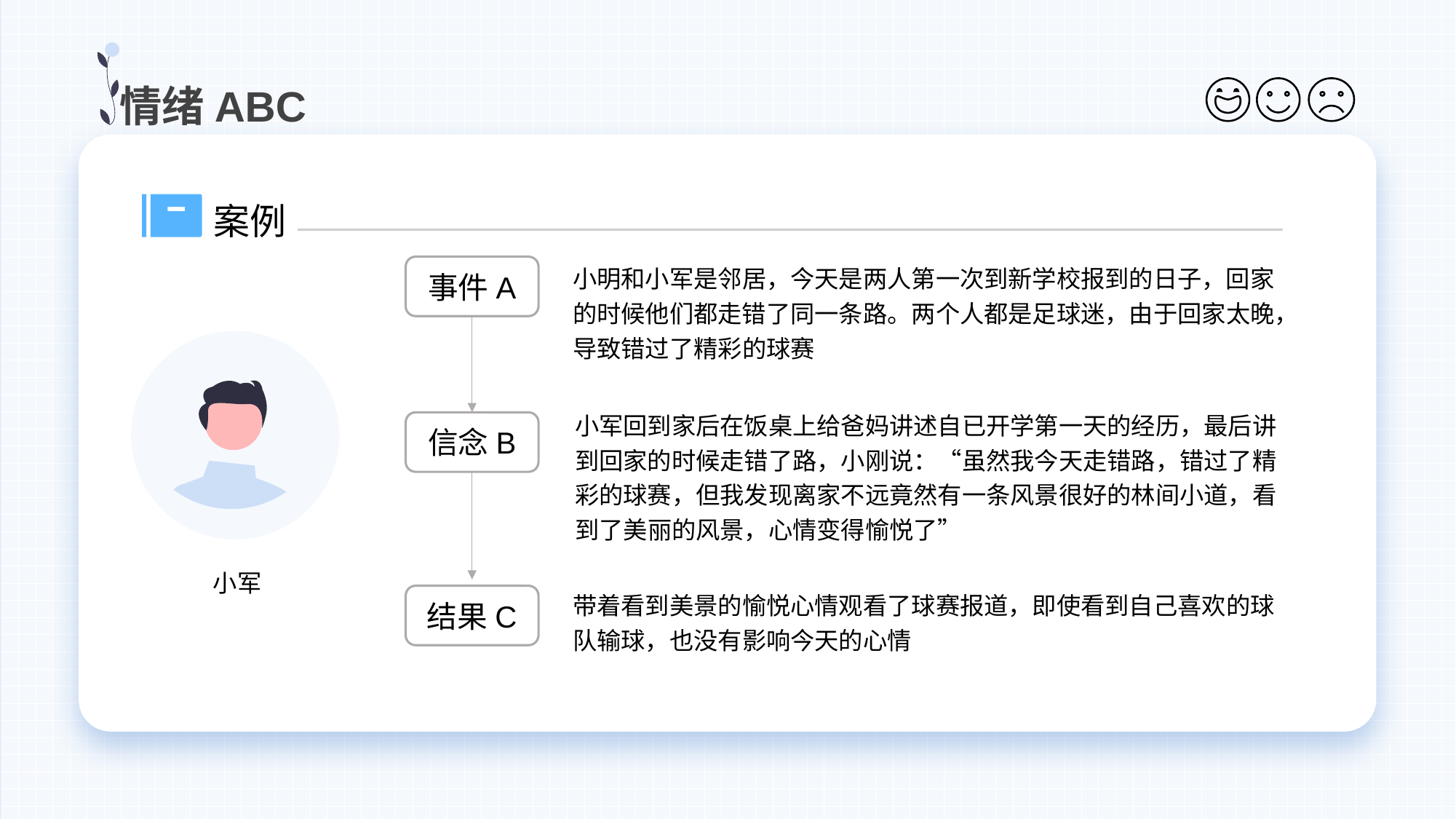

情绪ABC
案例

小明和小军是邻居，今天是两人第一次到新学校报到的日子，回家的时候他们都走错了同一条路。两个人都是足球迷，由于回家太晚，导致错过了精彩的球赛
事件A

小军回到家后在饭桌上给爸妈讲述自已开学第一天的经历，最后讲到回家的时候走错了路，小刚说：“虽然我今天走错路，错过了精彩的球赛，但我发现离家不远竟然有一条风景很好的林间小道，看到了美丽的风景，心情变得愉悦了”
信念B
小军
带着看到美景的愉悦心情观看了球赛报道，即使看到自己喜欢的球队输球，也没有影响今天的心情
结果C